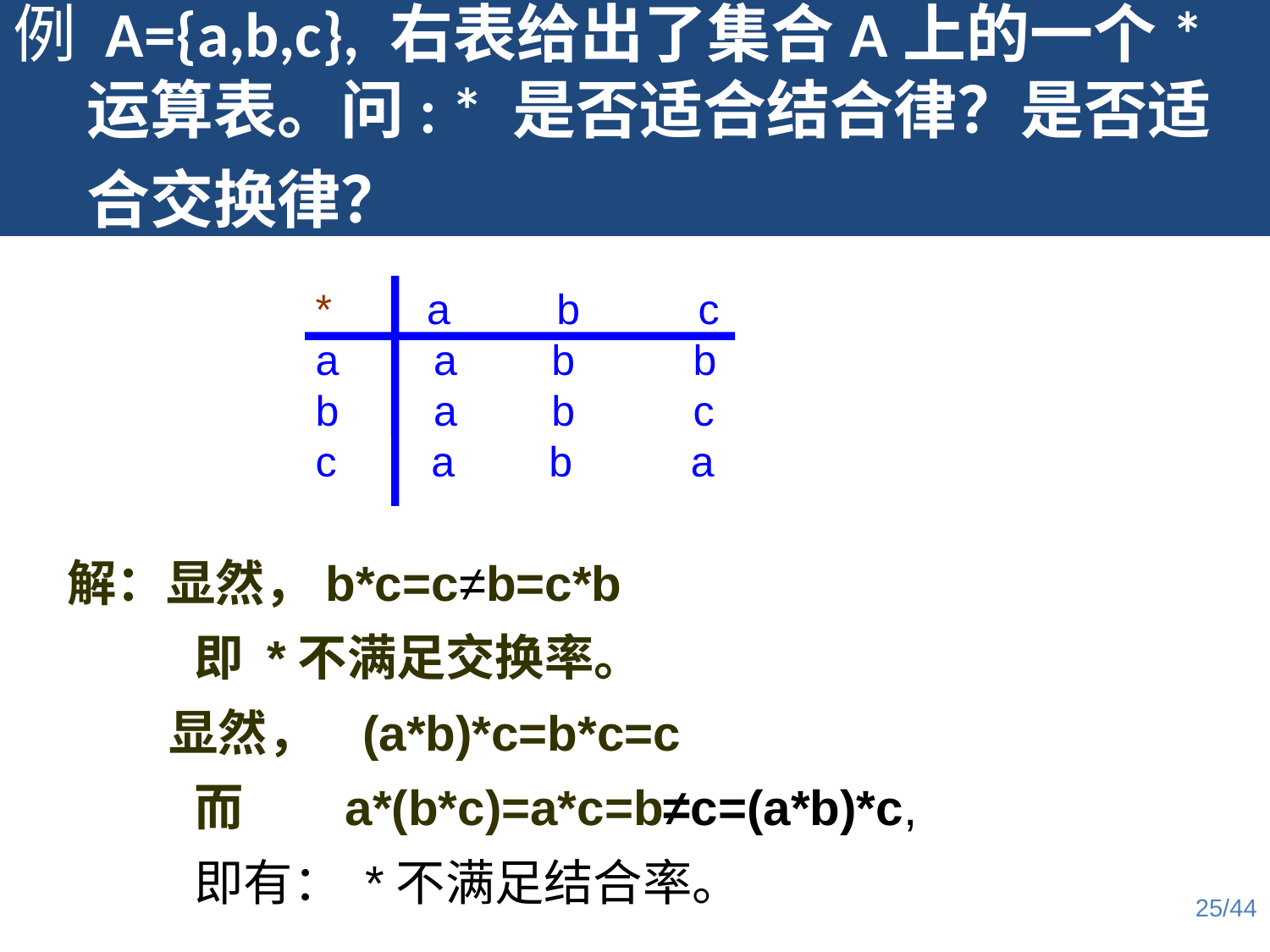

例 A={a,b,c}, 右表给出了集合A上的一个*运算表。问: * 是否适合结合律？是否适合交换律？
*        a         b          c
a        a        b          b
b        a        b          c
c        a        b          a

解：显然，b*c=c≠b=c*b
	即 *不满足交换率。
        显然，   (a*b)*c=b*c=c
	而        a*(b*c)=a*c=b≠c=(a*b)*c,
	即有： *不满足结合率。
25/44